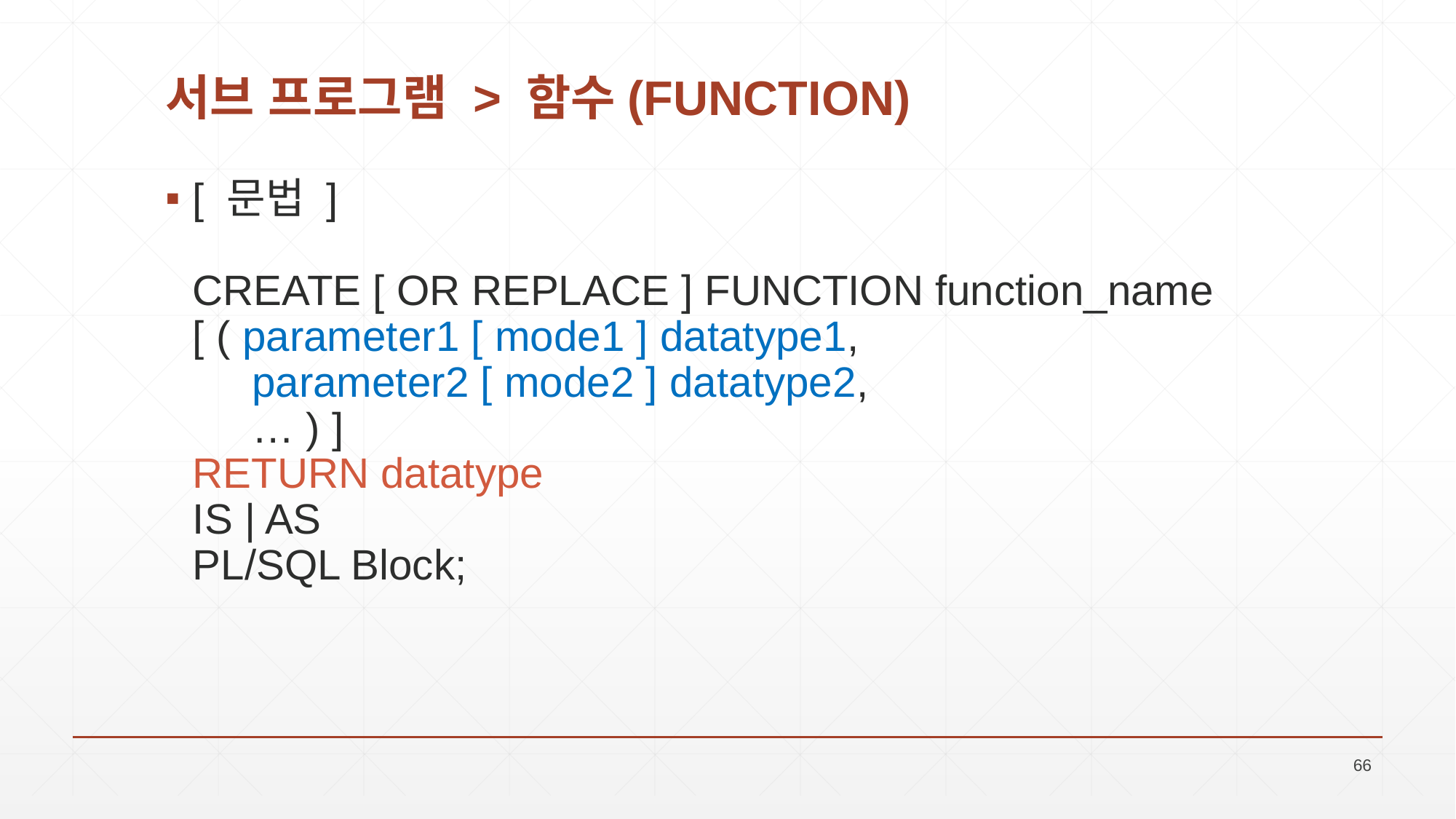

# 서브 프로그램 > 함수(FUNCTION)
[ 문법 ]
CREATE [ OR REPLACE ] FUNCTION function_name
[ ( parameter1 [ mode1 ] datatype1,
     parameter2 [ mode2 ] datatype2,
     … ) ]
RETURN datatype
IS | AS
PL/SQL Block;
66